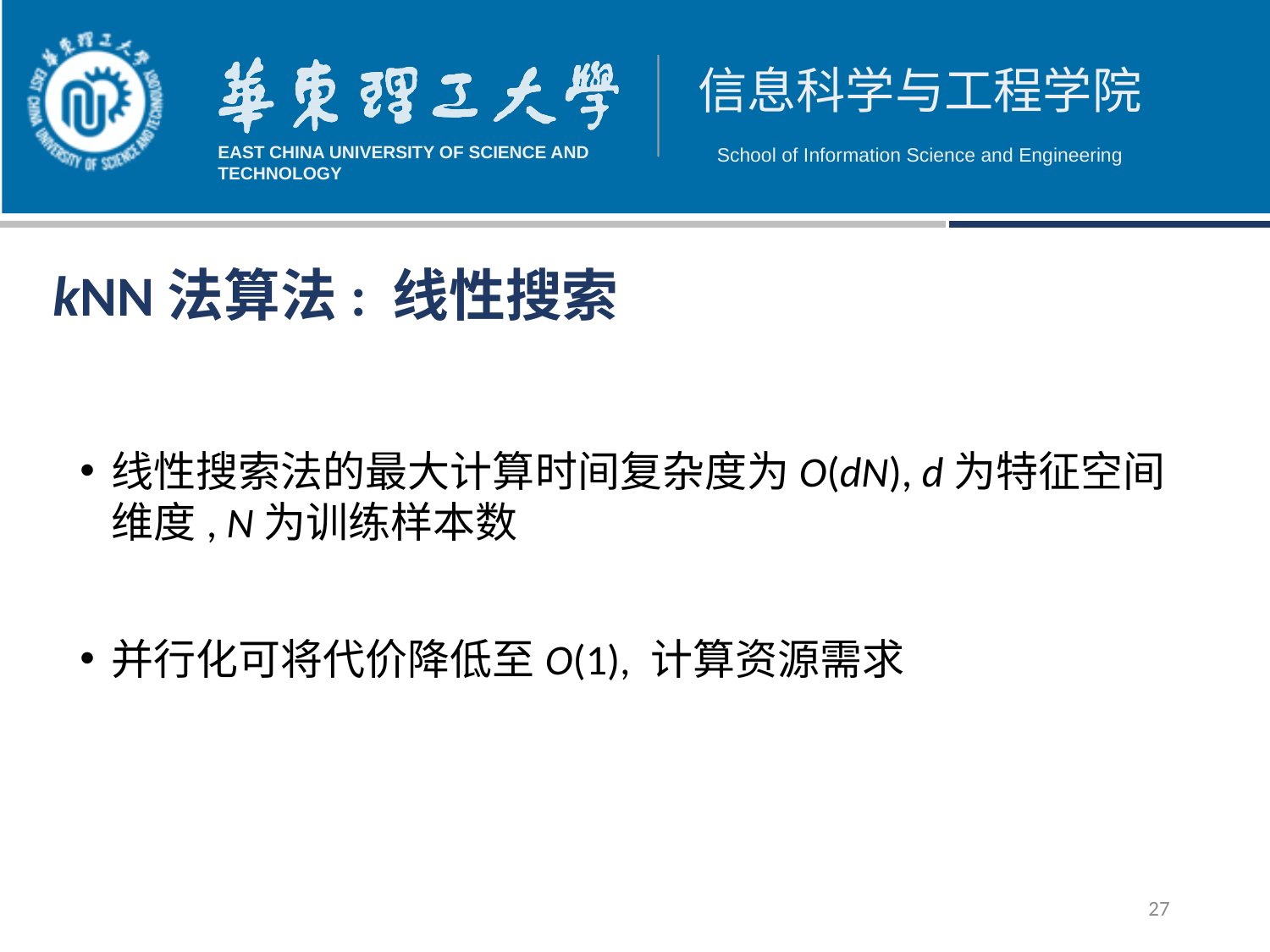

# kNN法算法: 线性搜索
线性搜索法的最大计算时间复杂度为O(dN), d为特征空间维度, N为训练样本数

并行化可将代价降低至O(1), 计算资源需求

27